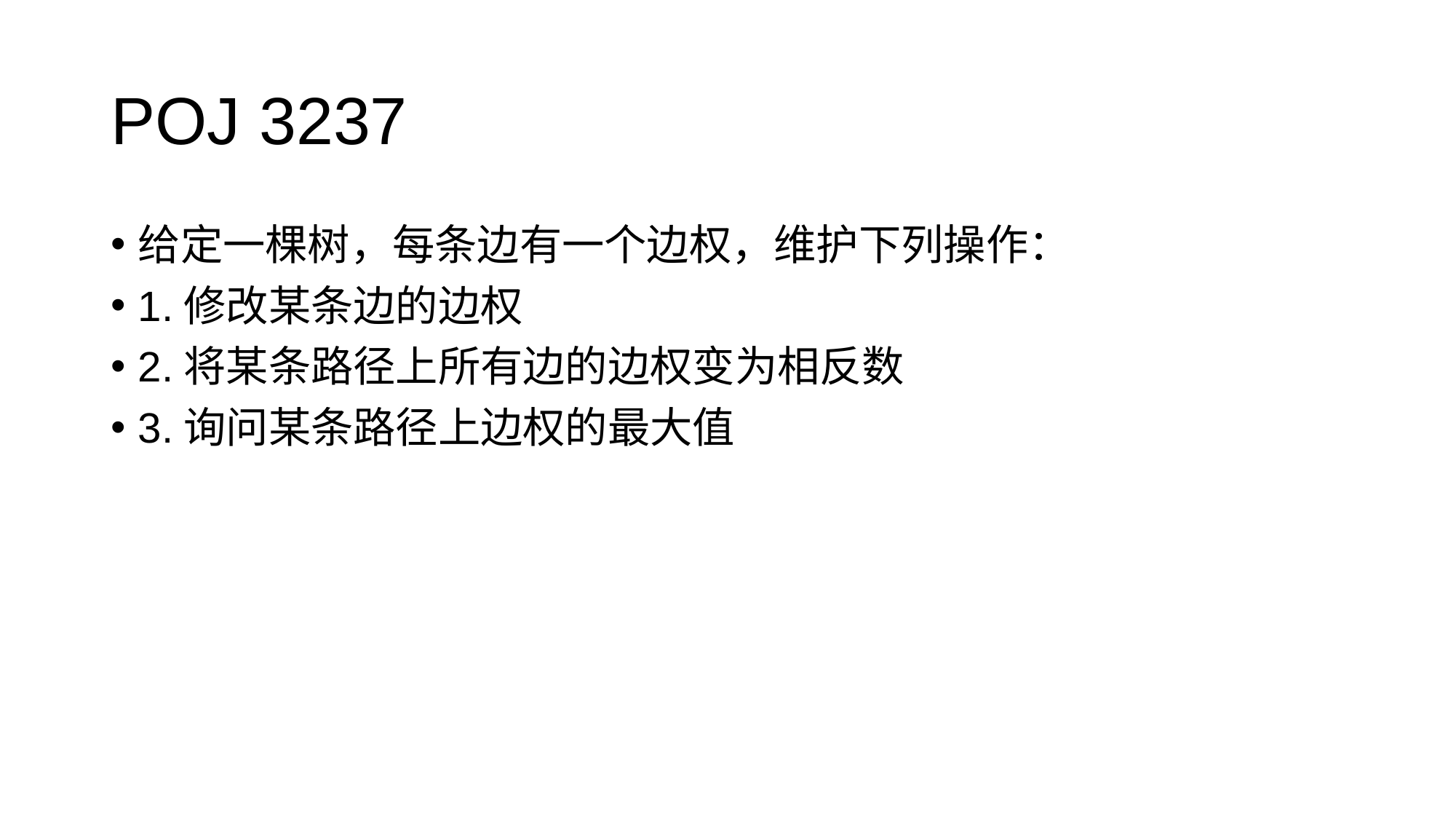

# POJ 3237
给定一棵树，每条边有一个边权，维护下列操作：
1.修改某条边的边权
2.将某条路径上所有边的边权变为相反数
3.询问某条路径上边权的最大值